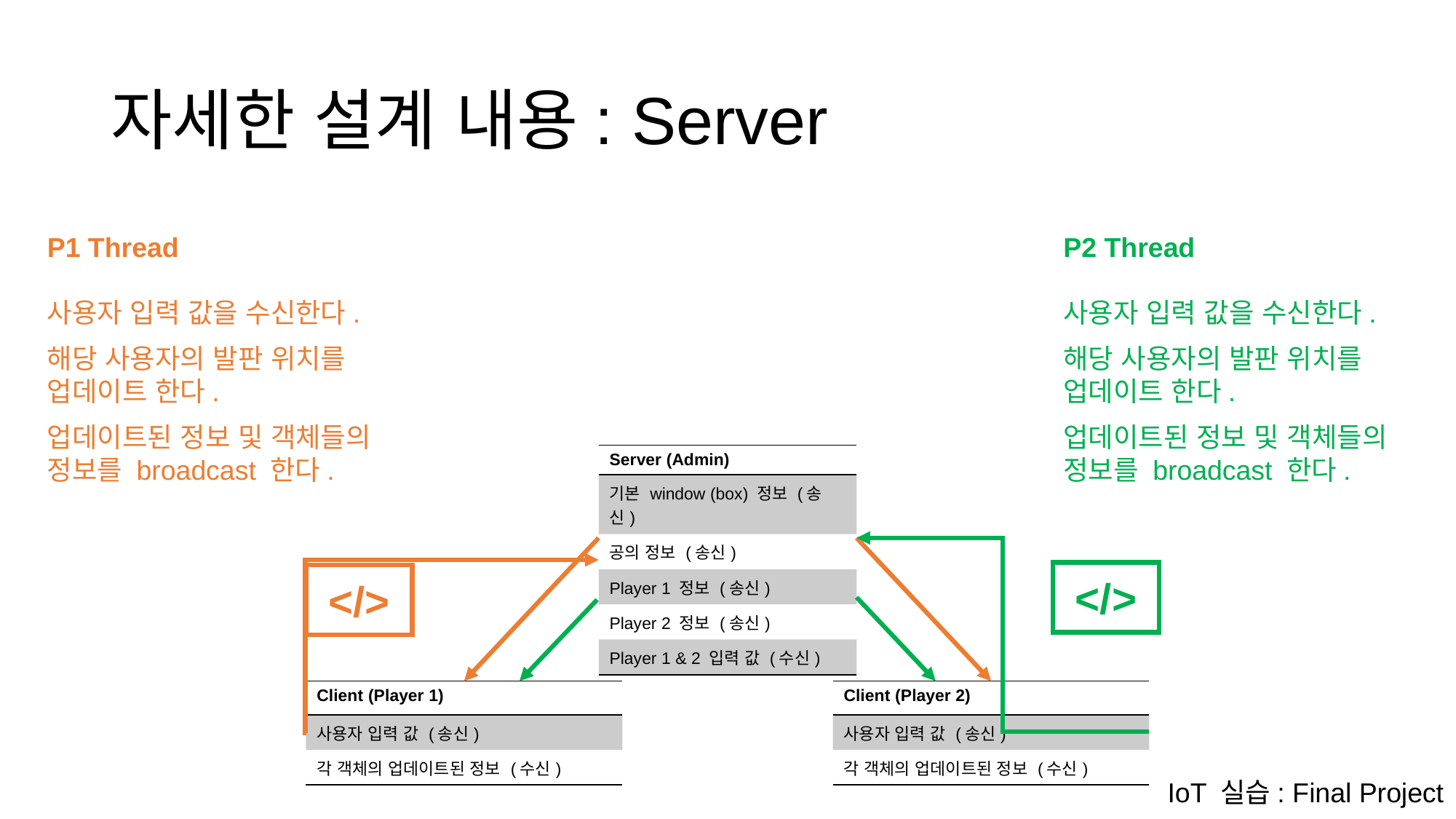

# 자세한 설계 내용: Server
P1 Thread

사용자 입력 값을 수신한다.
P2 Thread

사용자 입력 값을 수신한다.
해당 사용자의 발판 위치를 업데이트 한다.
해당 사용자의 발판 위치를 업데이트 한다.
업데이트된 정보 및 객체들의 정보를 broadcast 한다.
업데이트된 정보 및 객체들의 정보를 broadcast 한다.
| Server (Admin) |
| --- |
| 기본 window (box) 정보 (송신) |
| 공의 정보 (송신) |
| Player 1 정보 (송신) |
| Player 2 정보 (송신) |
| Player 1 & 2 입력 값 (수신) |
</>
</>
| Client (Player 1) |
| --- |
| 사용자 입력 값 (송신) |
| 각 객체의 업데이트된 정보 (수신) |
| Client (Player 2) |
| --- |
| 사용자 입력 값 (송신) |
| 각 객체의 업데이트된 정보 (수신) |
IoT 실습: Final Project